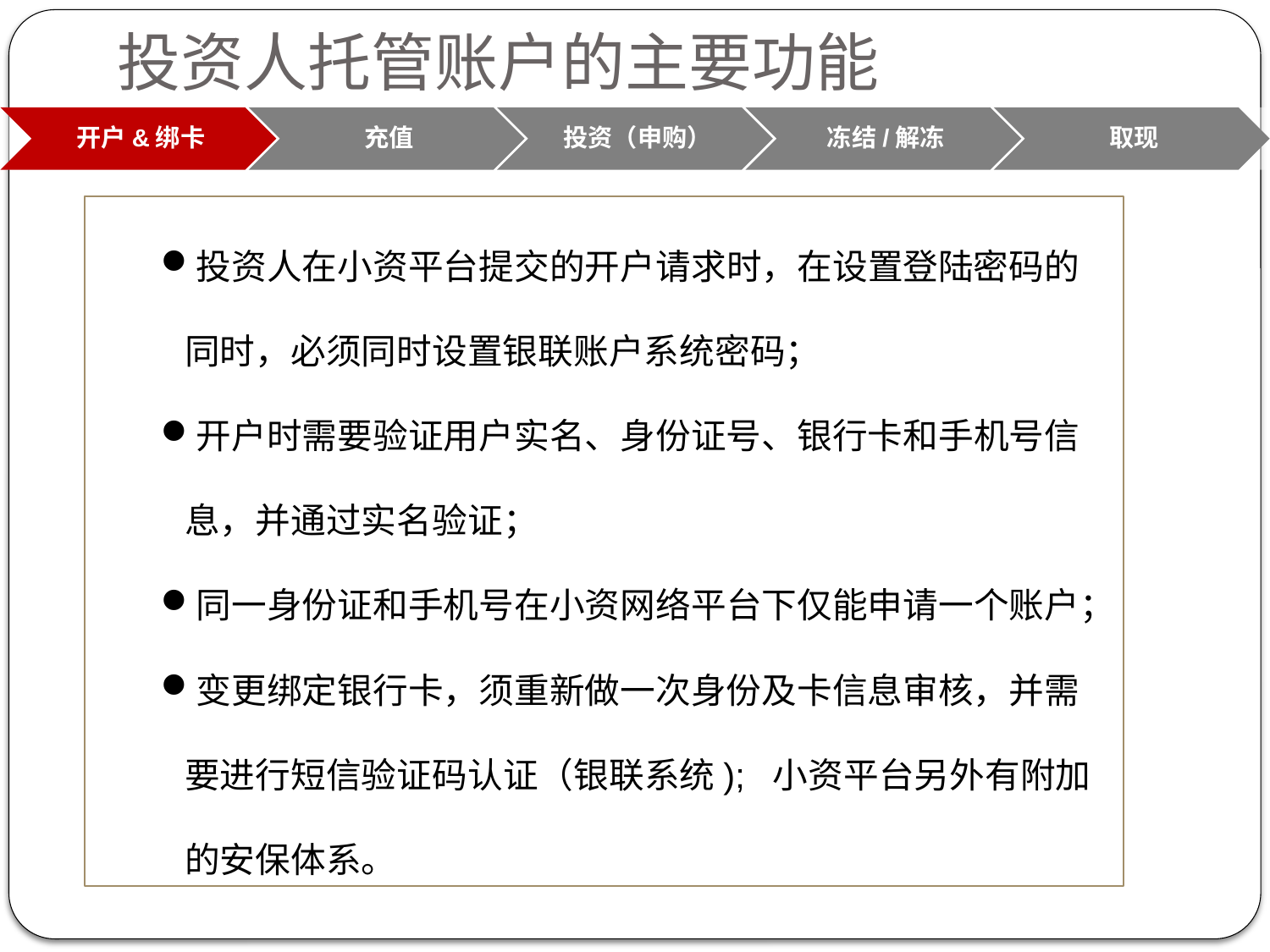

投资人托管账户的主要功能
开户&绑卡
充值
投资（申购）
冻结/解冻
取现
投资人在小资平台提交的开户请求时，在设置登陆密码的同时，必须同时设置银联账户系统密码；
开户时需要验证用户实名、身份证号、银行卡和手机号信息，并通过实名验证；
同一身份证和手机号在小资网络平台下仅能申请一个账户；
变更绑定银行卡，须重新做一次身份及卡信息审核，并需要进行短信验证码认证（银联系统);  小资平台另外有附加的安保体系。